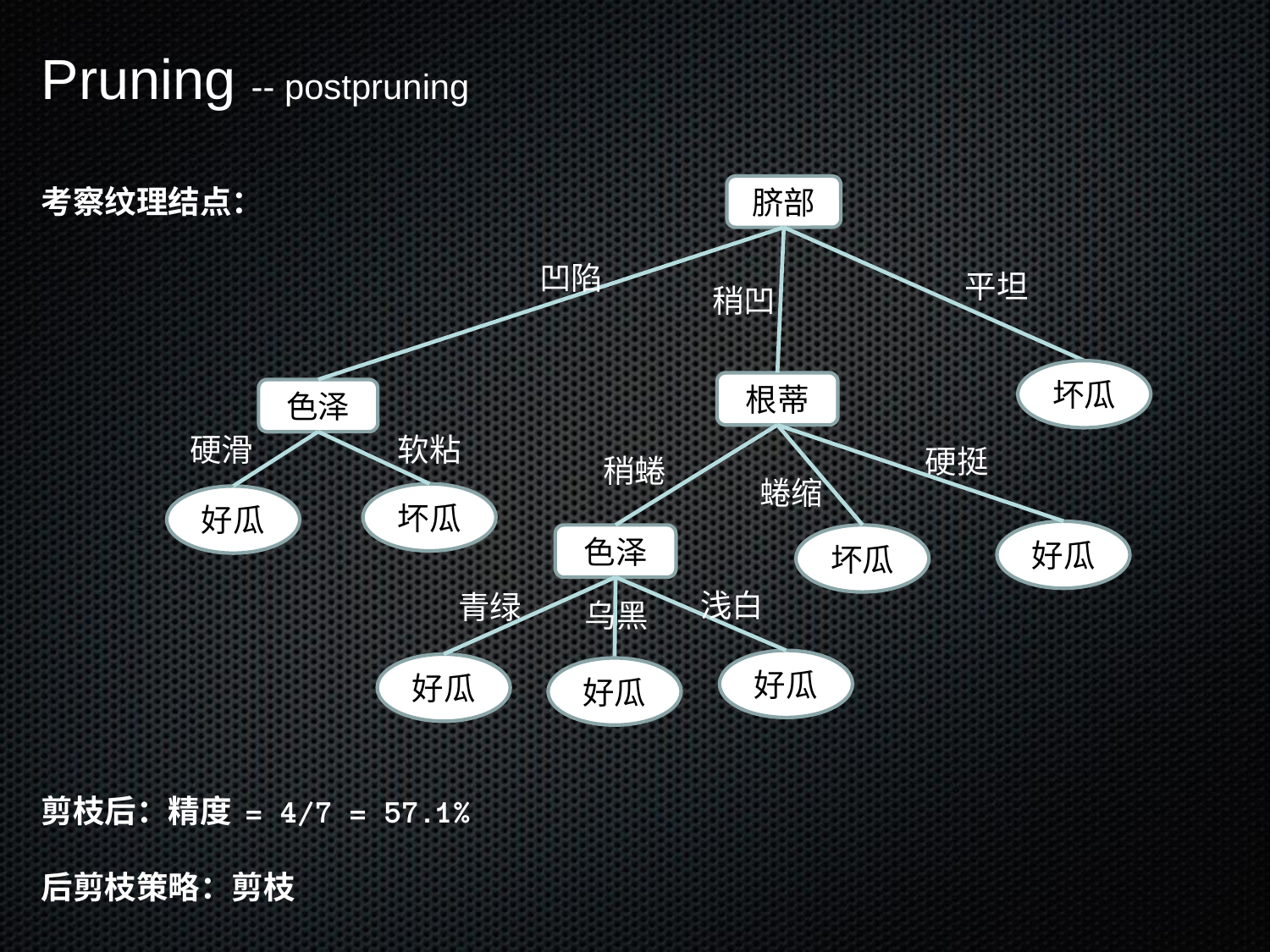

Pruning -- postpruning
考察纹理结点：

剪枝后：精度 = 4/7 = 57.1%

后剪枝策略：剪枝
脐部
凹陷
平坦
稍凹
坏瓜
根蒂
色泽
硬滑
软粘
硬挺
稍蜷
蜷缩
坏瓜
好瓜
好瓜
坏瓜
色泽
浅白
青绿
乌黑
好瓜
好瓜
好瓜